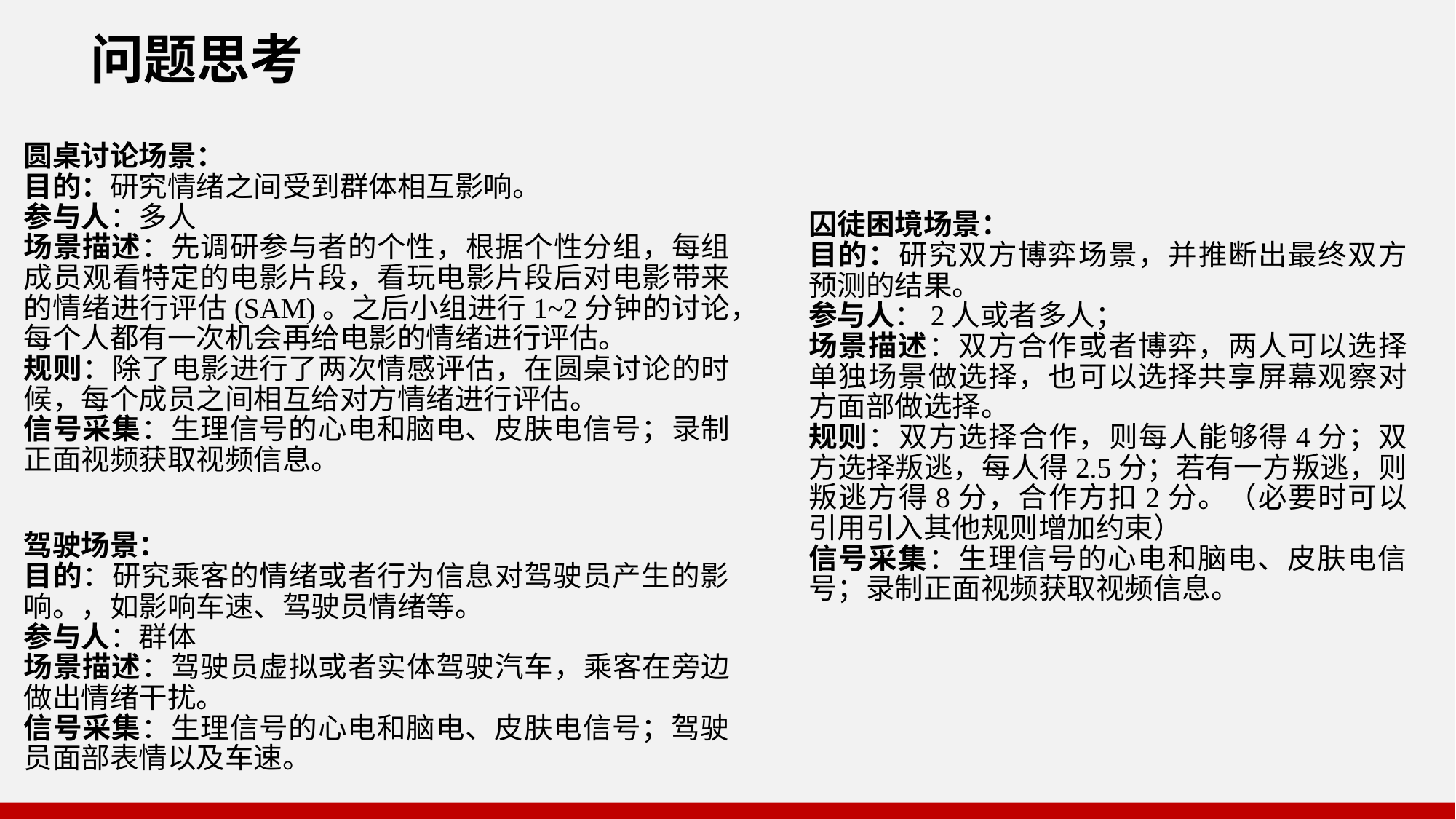

问题思考
圆桌讨论场景：
目的：研究情绪之间受到群体相互影响。
参与人：多人
场景描述：先调研参与者的个性，根据个性分组，每组成员观看特定的电影片段，看玩电影片段后对电影带来的情绪进行评估(SAM)。之后小组进行1~2分钟的讨论，每个人都有一次机会再给电影的情绪进行评估。
规则：除了电影进行了两次情感评估，在圆桌讨论的时候，每个成员之间相互给对方情绪进行评估。
信号采集：生理信号的心电和脑电、皮肤电信号；录制正面视频获取视频信息。
囚徒困境场景：
目的：研究双方博弈场景，并推断出最终双方预测的结果。
参与人：2人或者多人；
场景描述：双方合作或者博弈，两人可以选择单独场景做选择，也可以选择共享屏幕观察对方面部做选择。
规则：双方选择合作，则每人能够得4分；双方选择叛逃，每人得2.5分；若有一方叛逃，则叛逃方得8分，合作方扣2分。（必要时可以引用引入其他规则增加约束）
信号采集：生理信号的心电和脑电、皮肤电信号；录制正面视频获取视频信息。
驾驶场景：
目的：研究乘客的情绪或者行为信息对驾驶员产生的影响。，如影响车速、驾驶员情绪等。
参与人：群体
场景描述：驾驶员虚拟或者实体驾驶汽车，乘客在旁边做出情绪干扰。
信号采集：生理信号的心电和脑电、皮肤电信号；驾驶员面部表情以及车速。